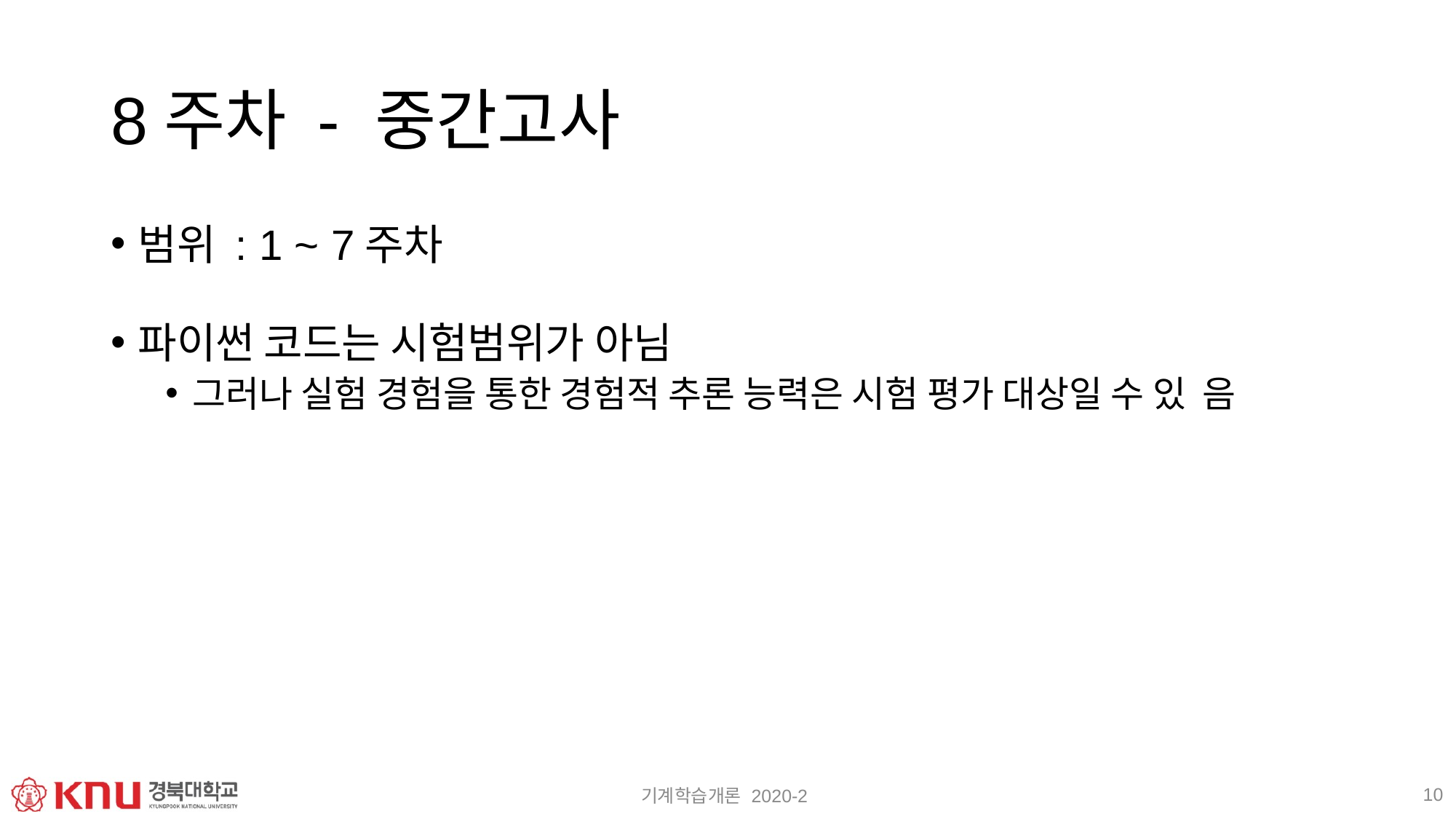

# 8주차 - 중간고사
범위 : 1 ~ 7주차

파이썬 코드는 시험범위가 아님
그러나 실험 경험을 통한 경험적 추론 능력은 시험 평가 대상일 수 있  음
10
기계학습개론 2020-2